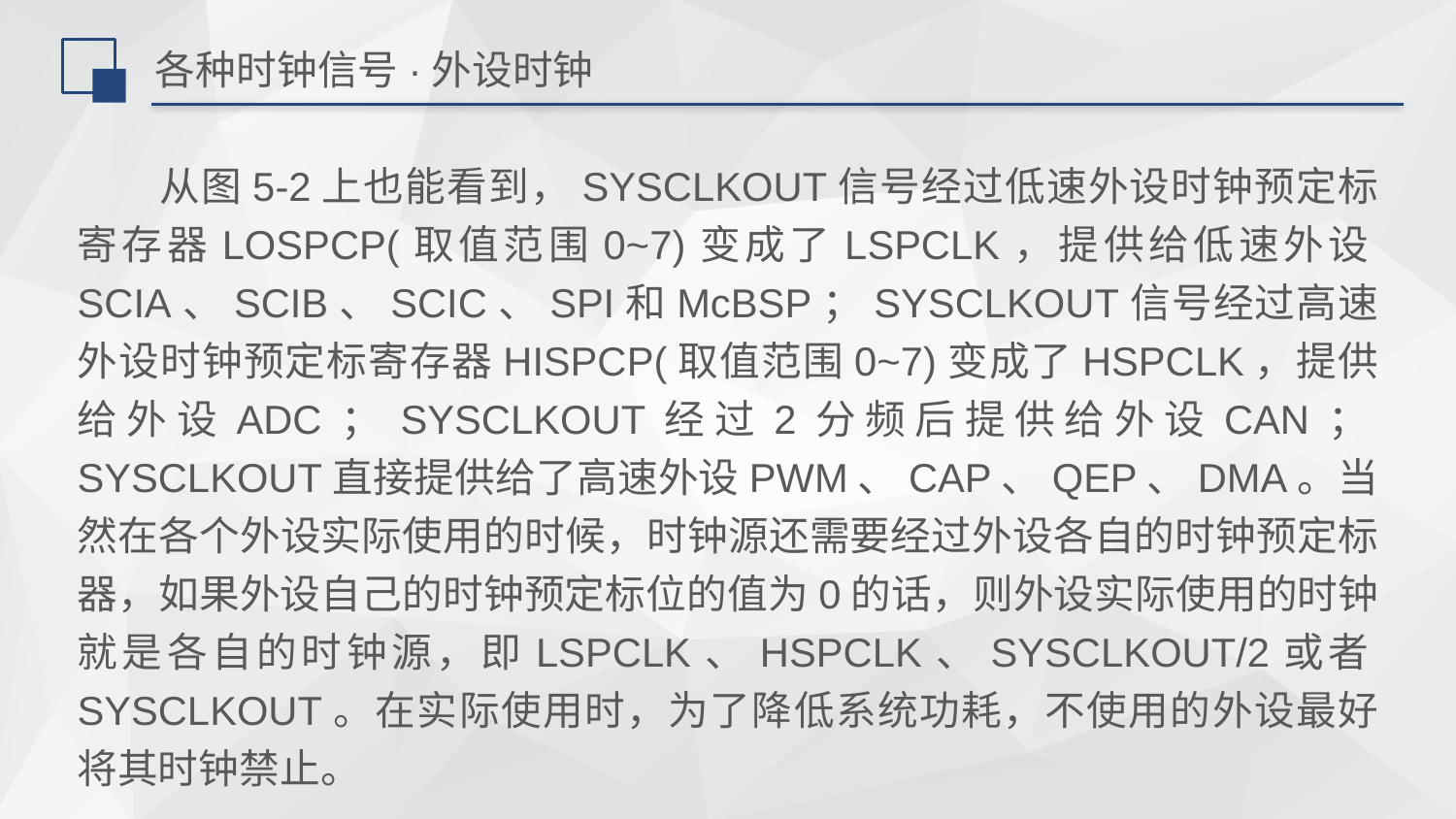

# 各种时钟信号·外设时钟
       从图5-2上也能看到，SYSCLKOUT信号经过低速外设时钟预定标寄存器LOSPCP(取值范围0~7)变成了LSPCLK，提供给低速外设SCIA、SCIB、SCIC、SPI和McBSP；SYSCLKOUT信号经过高速外设时钟预定标寄存器HISPCP(取值范围0~7)变成了HSPCLK，提供给外设ADC；SYSCLKOUT经过2分频后提供给外设CAN；SYSCLKOUT直接提供给了高速外设PWM、CAP、QEP、DMA。当然在各个外设实际使用的时候，时钟源还需要经过外设各自的时钟预定标器，如果外设自己的时钟预定标位的值为0的话，则外设实际使用的时钟就是各自的时钟源，即LSPCLK、HSPCLK、SYSCLKOUT/2或者SYSCLKOUT。在实际使用时，为了降低系统功耗，不使用的外设最好将其时钟禁止。